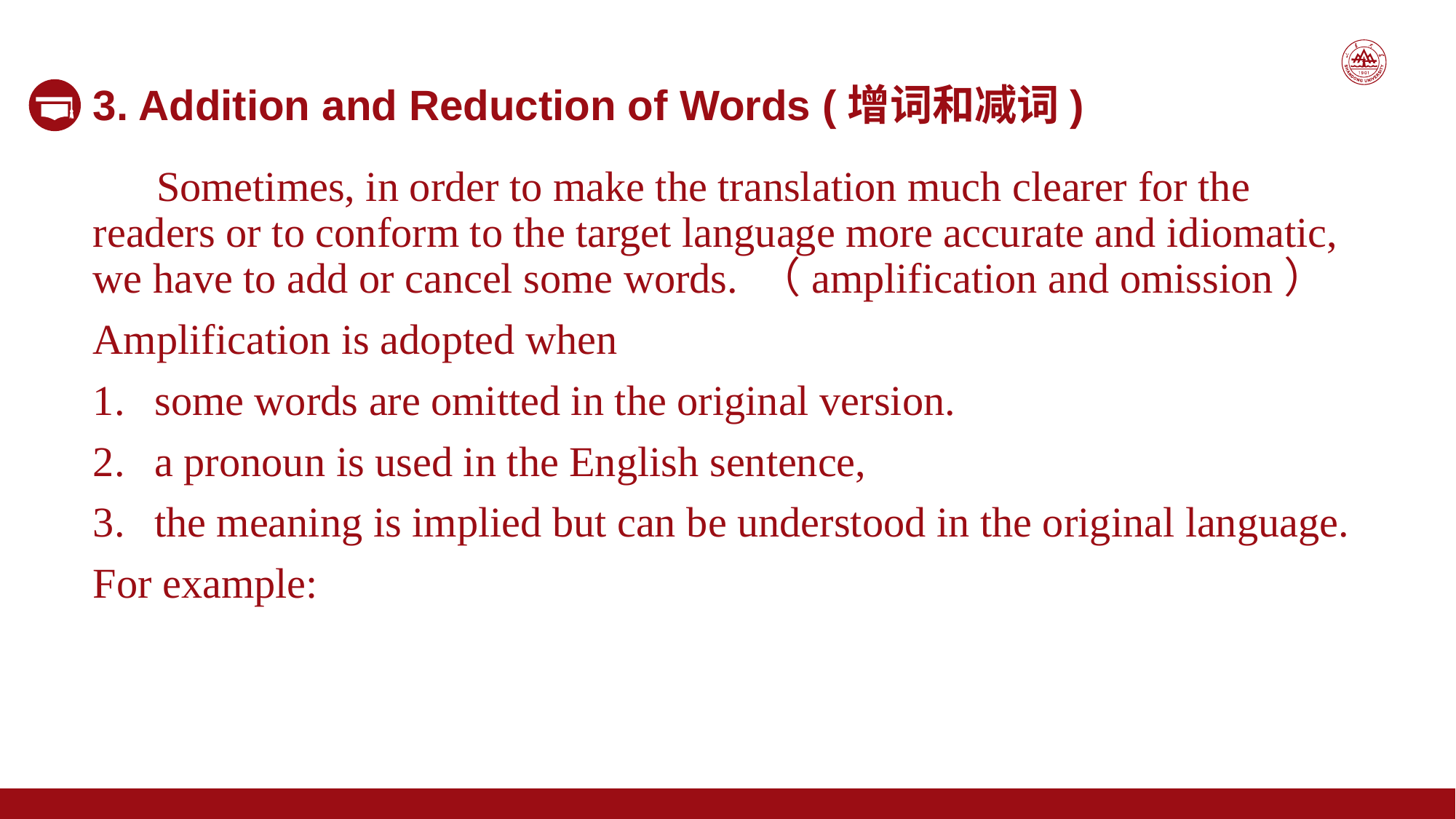

3. Addition and Reduction of Words (增词和减词)
      Sometimes, in order to make the translation much clearer for the readers or to conform to the target language more accurate and idiomatic, we have to add or cancel some words. （amplification and omission）
Amplification is adopted when
some words are omitted in the original version.
a pronoun is used in the English sentence,
the meaning is implied but can be understood in the original language.
For example: